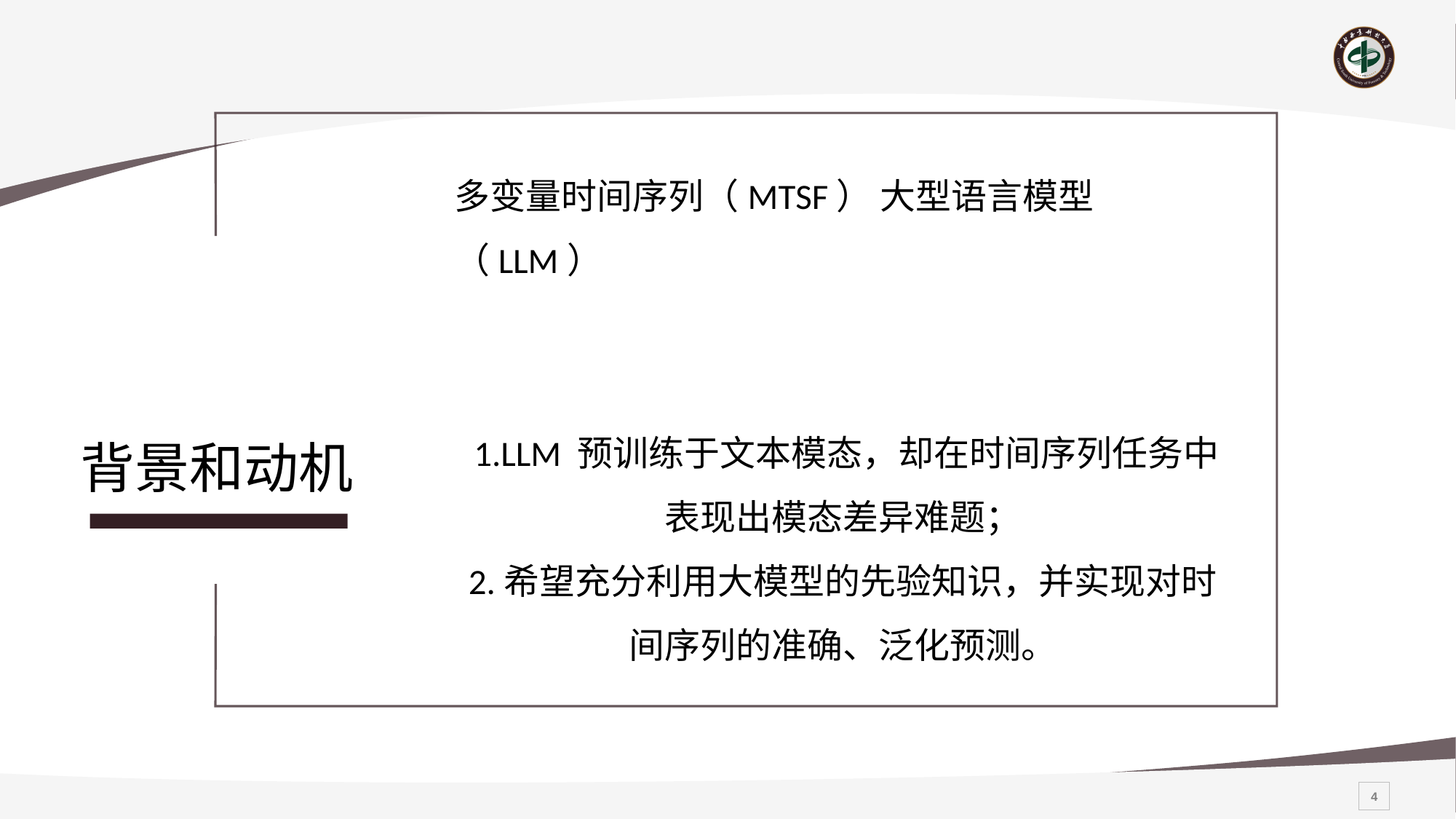

多变量时间序列（MTSF） 大型语言模型（LLM）

 1.LLM 预训练于文本模态，却在时间序列任务中表现出模态差异难题；
2.希望充分利用大模型的先验知识，并实现对时间序列的准确、泛化预测。
# 背景和动机